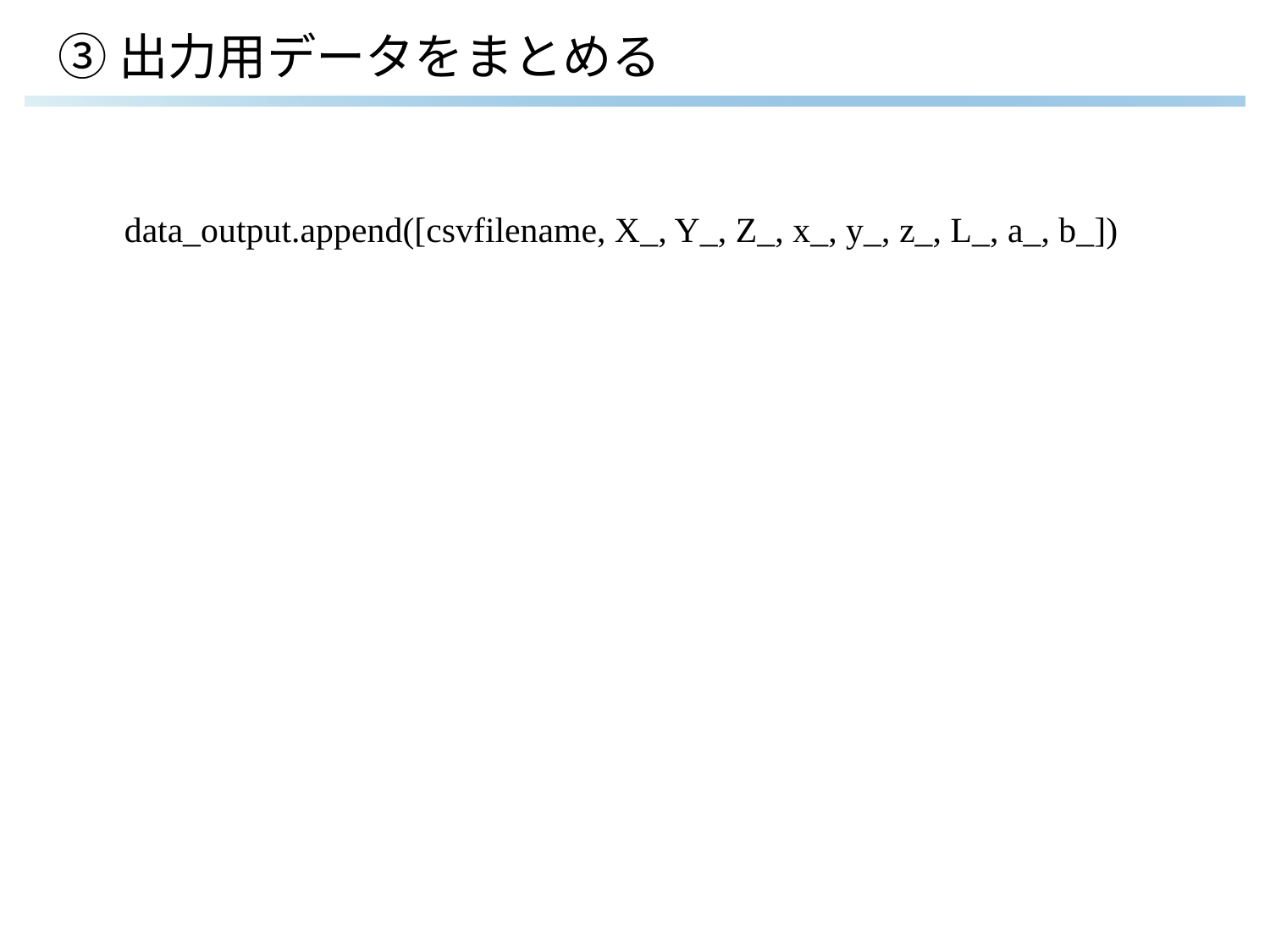

# ③出力用データをまとめる
data_output.append([csvfilename, X_, Y_, Z_, x_, y_, z_, L_, a_, b_])